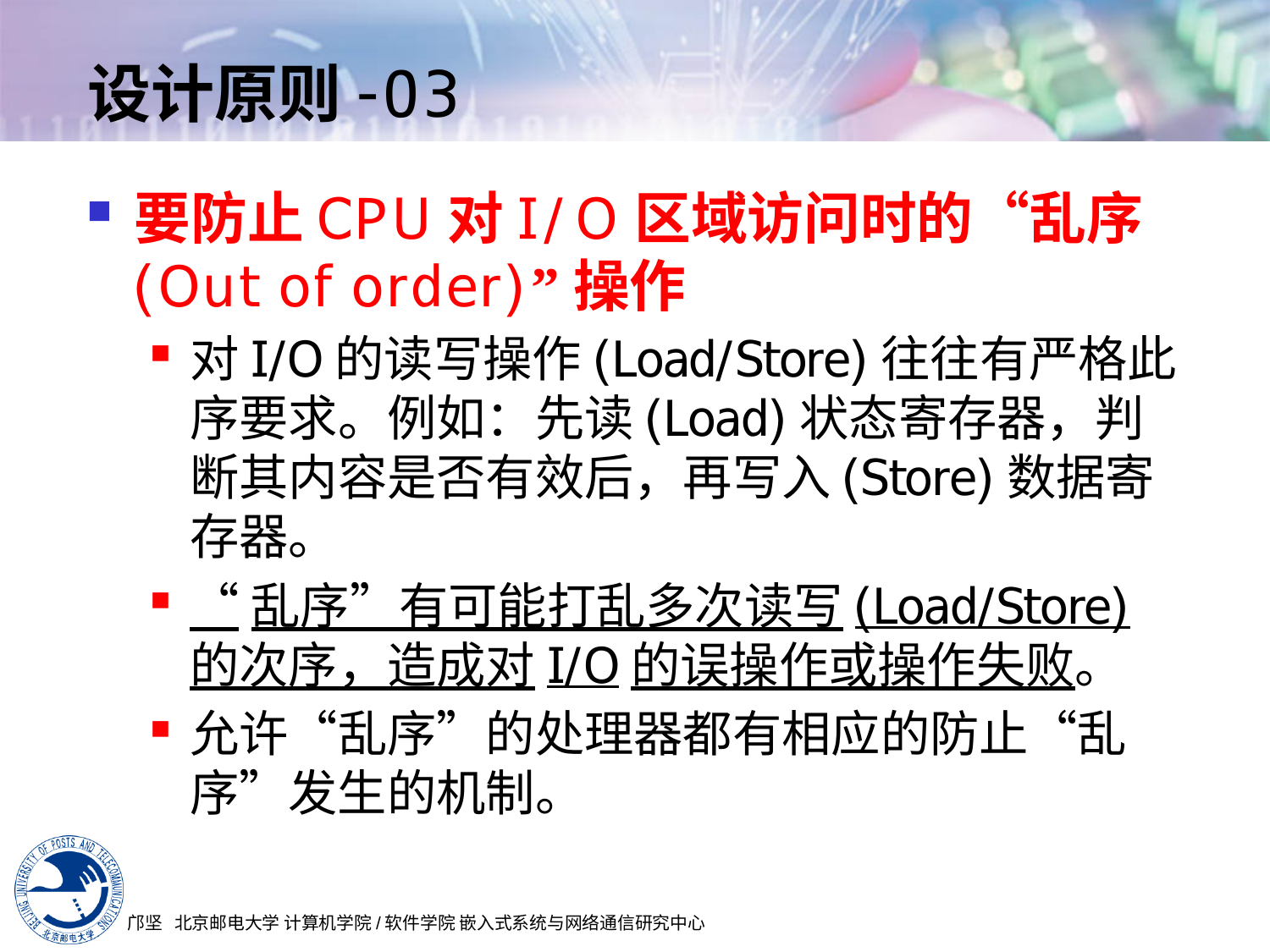

# 设计原则-03
要防止CPU对I/O区域访问时的“乱序(Out of order)”操作
对I/O的读写操作(Load/Store)往往有严格此序要求。例如：先读(Load)状态寄存器，判断其内容是否有效后，再写入(Store)数据寄存器。
“乱序”有可能打乱多次读写(Load/Store)的次序，造成对I/O的误操作或操作失败。
允许“乱序”的处理器都有相应的防止“乱序”发生的机制。